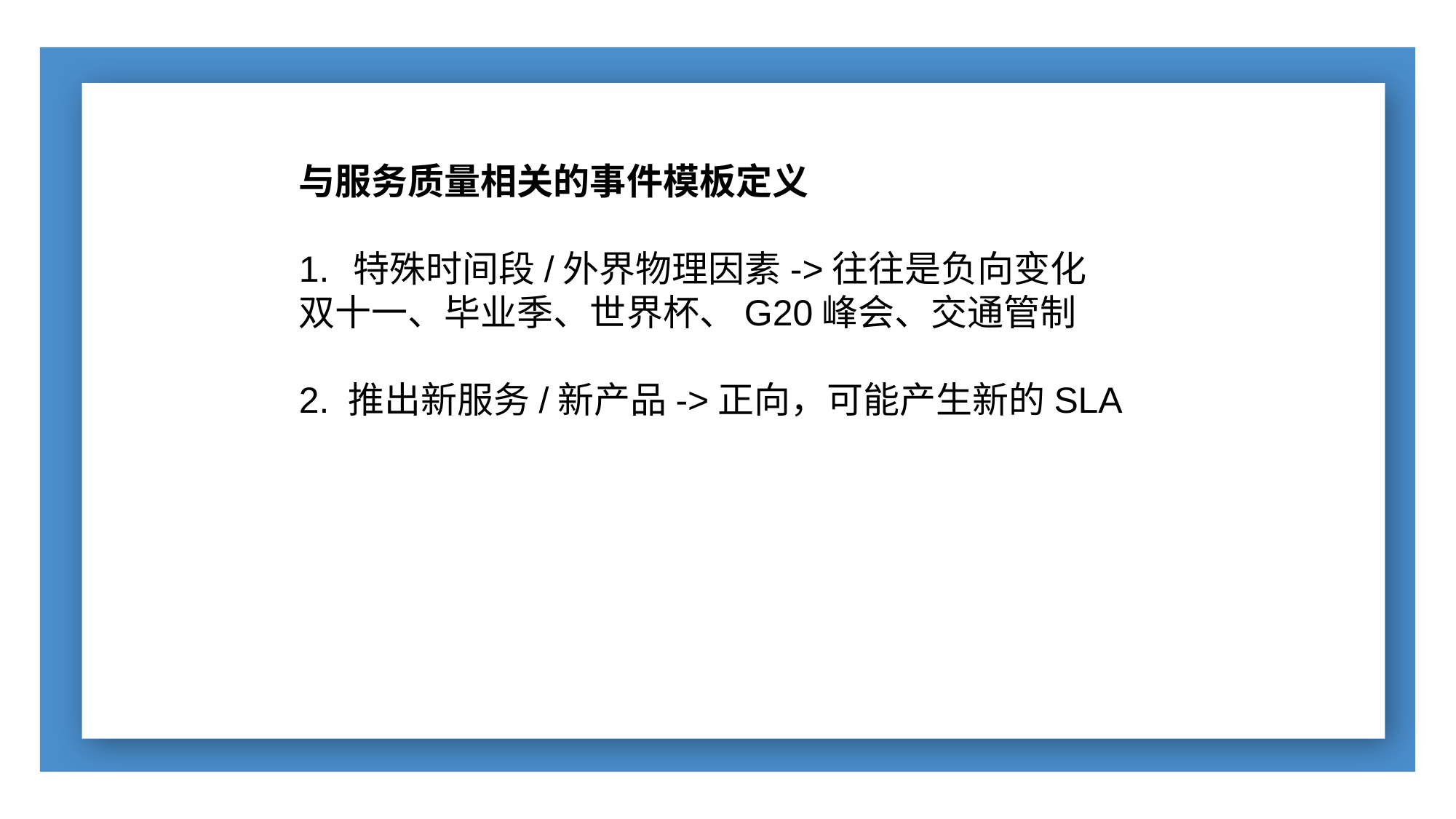

与服务质量相关的事件模板定义

特殊时间段/外界物理因素->往往是负向变化
双十一、毕业季、世界杯、G20峰会、交通管制

2. 推出新服务/新产品->正向，可能产生新的SLA

概述
合作QQ： 243001978